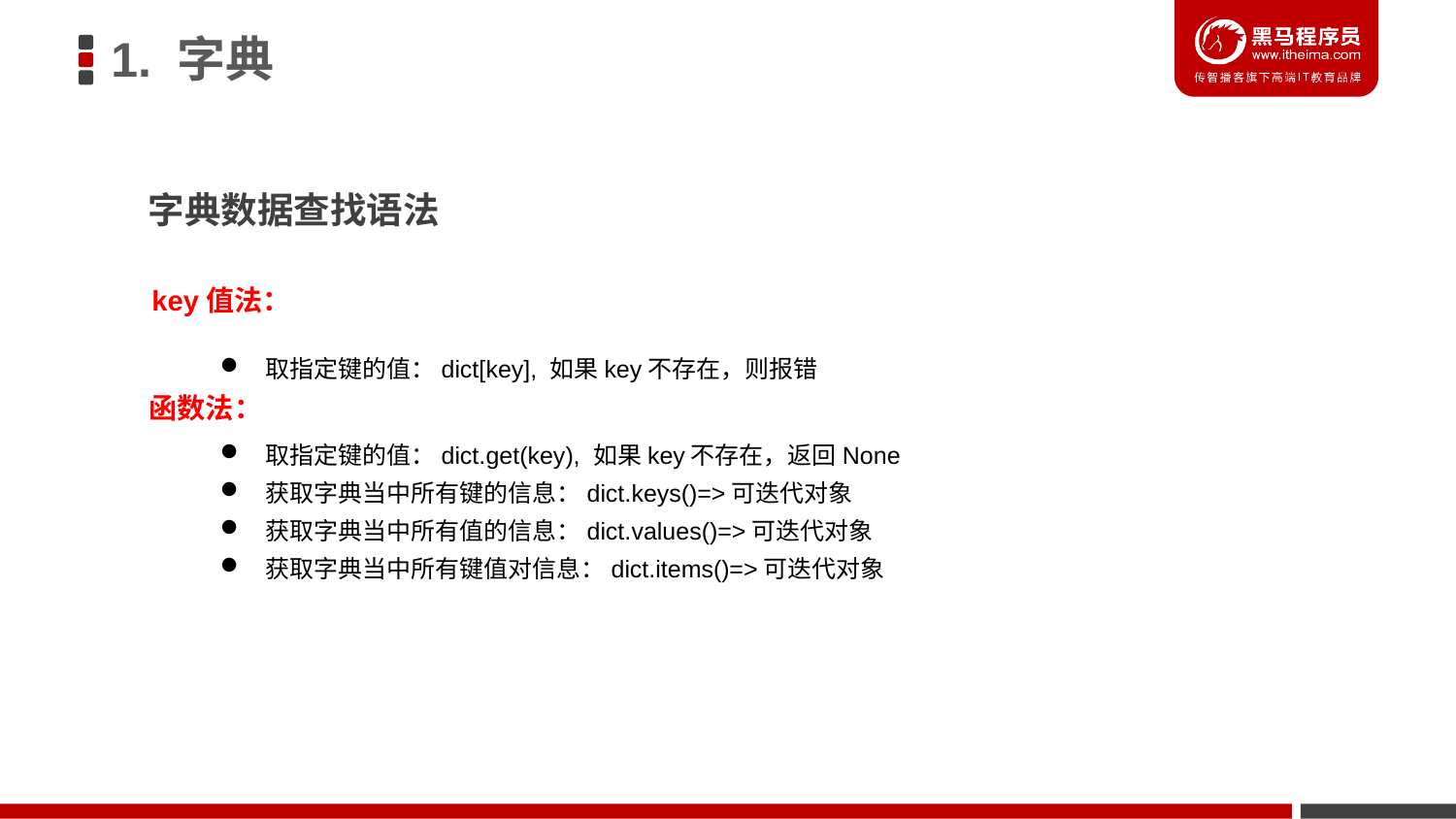

1. 字典
字典数据查找语法
key值法：
取指定键的值：dict[key], 如果key不存在，则报错
函数法：
取指定键的值：dict.get(key), 如果key不存在，返回None
获取字典当中所有键的信息：dict.keys()=>可迭代对象
获取字典当中所有值的信息：dict.values()=>可迭代对象
获取字典当中所有键值对信息：dict.items()=>可迭代对象